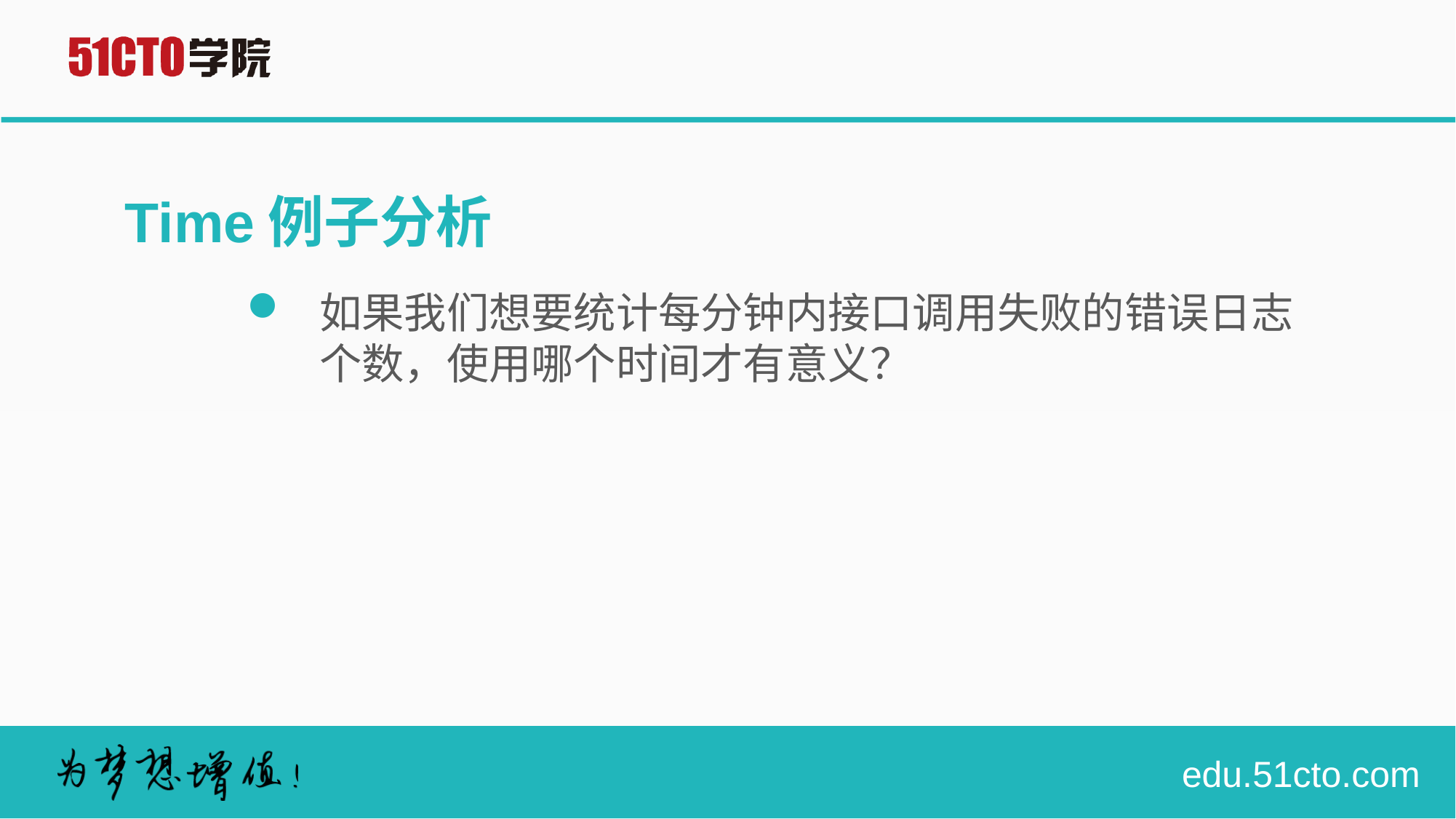

# Time例子分析
如果我们想要统计每分钟内接口调用失败的错误日志个数，使用哪个时间才有意义？